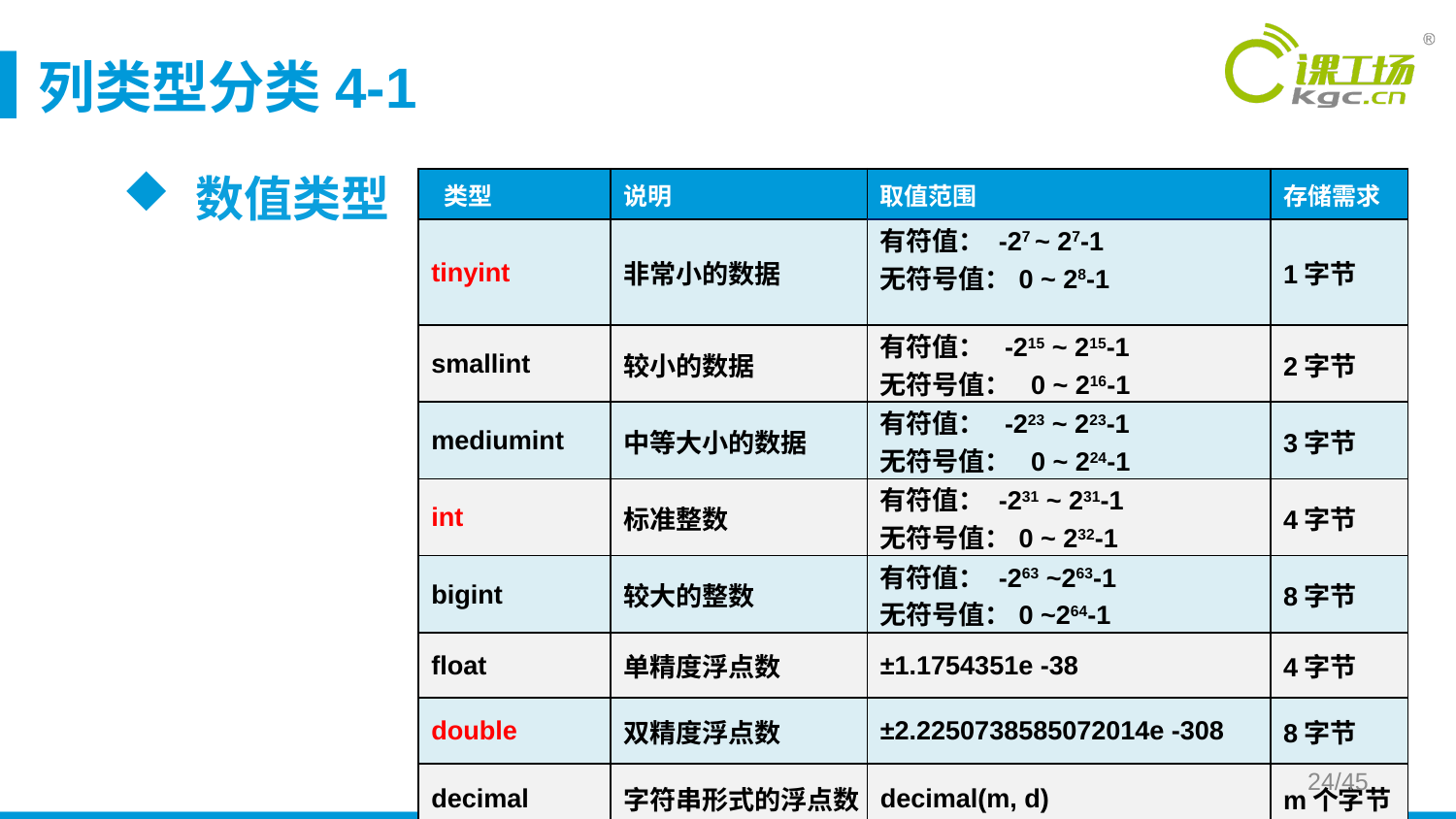

# 列类型分类4-1
数值类型
| 类型 | 说明 | 取值范围 | 存储需求 |
| --- | --- | --- | --- |
| tinyint | 非常小的数据 | 有符值： -27 ~ 27-1 无符号值：0 ~ 28-1 | 1字节 |
| smallint | 较小的数据 | 有符值： -215 ~ 215-1 无符号值： 0 ~ 216-1 | 2字节 |
| mediumint | 中等大小的数据 | 有符值： -223 ~ 223-1 无符号值： 0 ~ 224-1 | 3字节 |
| int | 标准整数 | 有符值： -231 ~ 231-1 无符号值：0 ~ 232-1 | 4字节 |
| bigint | 较大的整数 | 有符值： -263 ~263-1 无符号值：0 ~264-1 | 8字节 |
| float | 单精度浮点数 | ±1.1754351e -38 | 4字节 |
| double | 双精度浮点数 | ±2.2250738585072014e -308 | 8字节 |
| decimal | 字符串形式的浮点数 | decimal(m, d) | m个字节 |
24/45